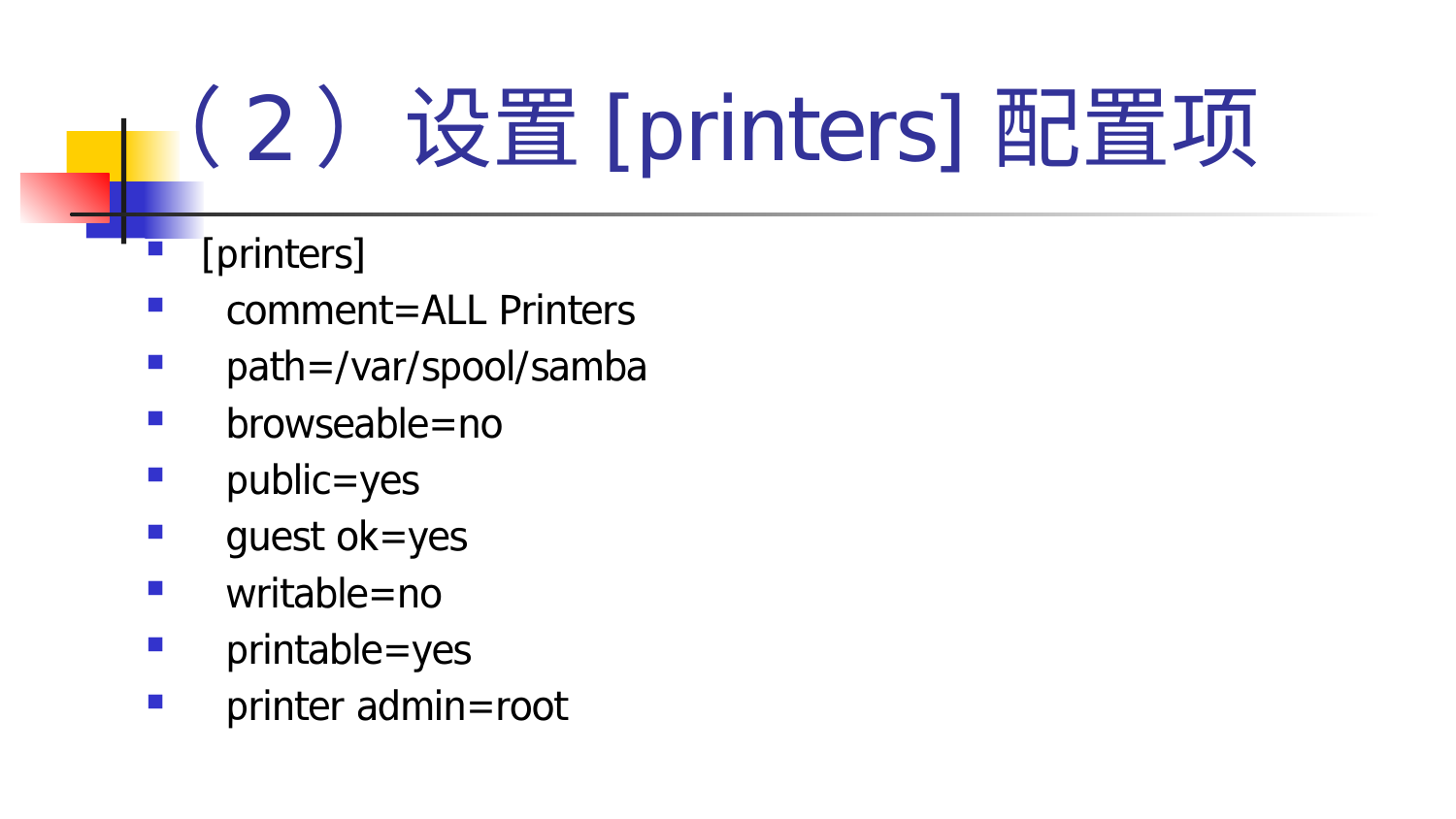

# （2）设置[printers]配置项
[printers]
  comment=ALL Printers
  path=/var/spool/samba
  browseable=no
  public=yes
  guest ok=yes
  writable=no
  printable=yes
  printer admin=root